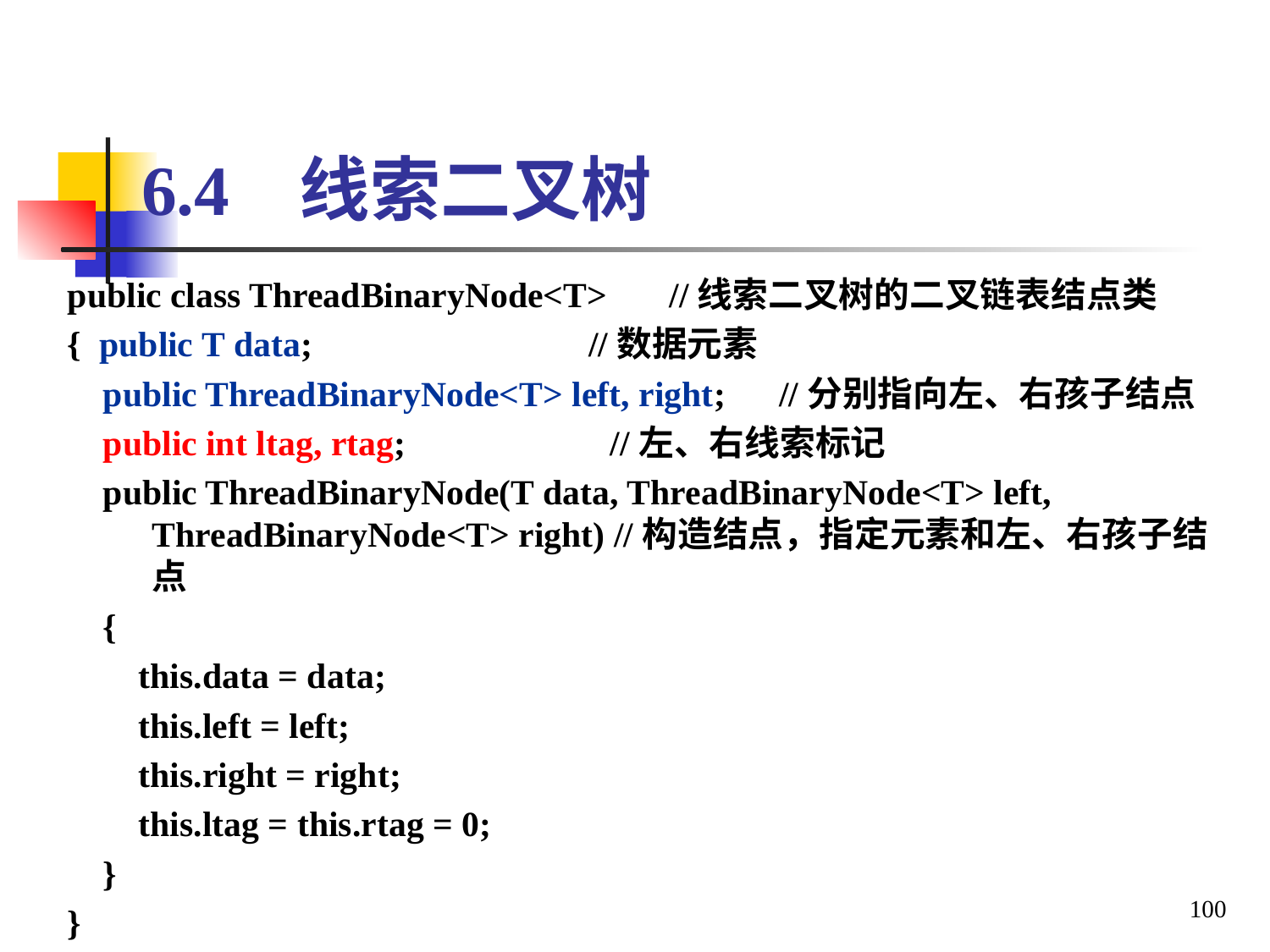

# 6.4   线索二叉树
public class ThreadBinaryNode<T>       //线索二叉树的二叉链表结点类
{  public T data;                               //数据元素
    public ThreadBinaryNode<T> left, right;      //分别指向左、右孩子结点
    public int ltag, rtag;                       //左、右线索标记
    public ThreadBinaryNode(T data, ThreadBinaryNode<T> left, ThreadBinaryNode<T> right) //构造结点，指定元素和左、右孩子结点
    {
        this.data = data;
        this.left = left;
        this.right = right;
        this.ltag = this.rtag = 0;
    }
}

100